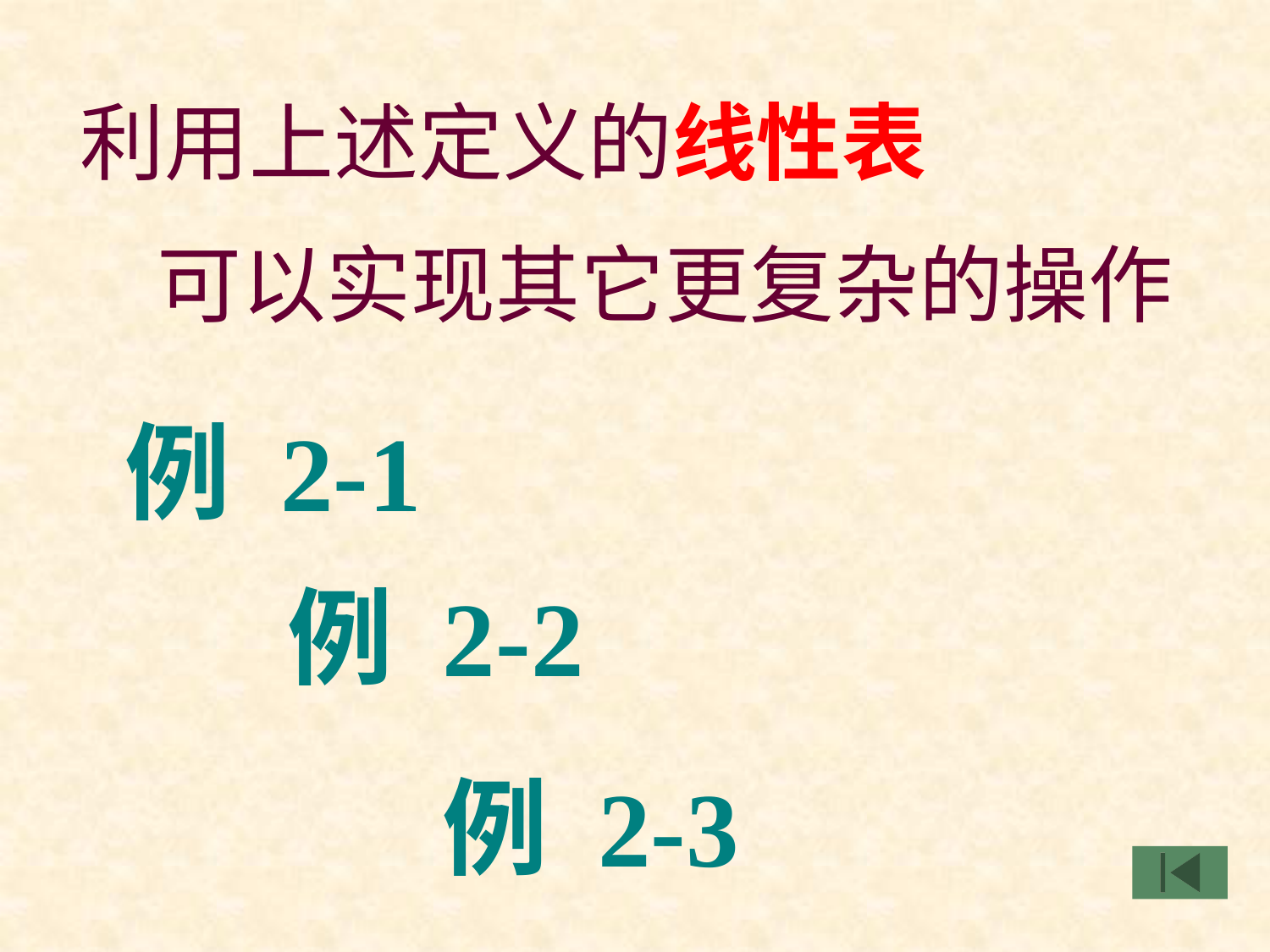

利用上述定义的线性表
   可以实现其它更复杂的操作
例 2-1
例 2-2
例 2-3